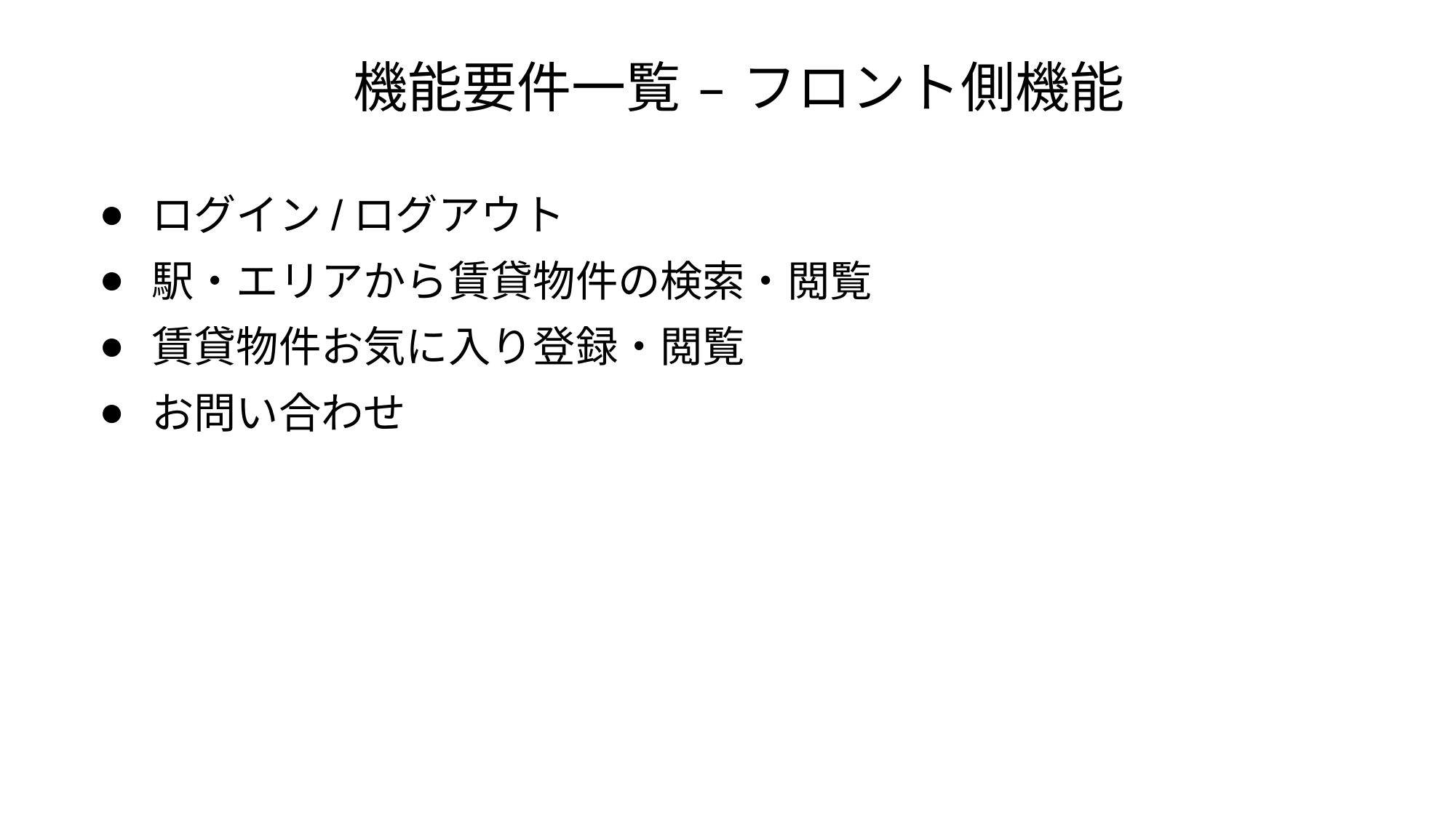

# 機能要件一覧 – フロント側機能
ログイン/ログアウト
駅・エリアから賃貸物件の検索・閲覧
賃貸物件お気に入り登録・閲覧
お問い合わせ